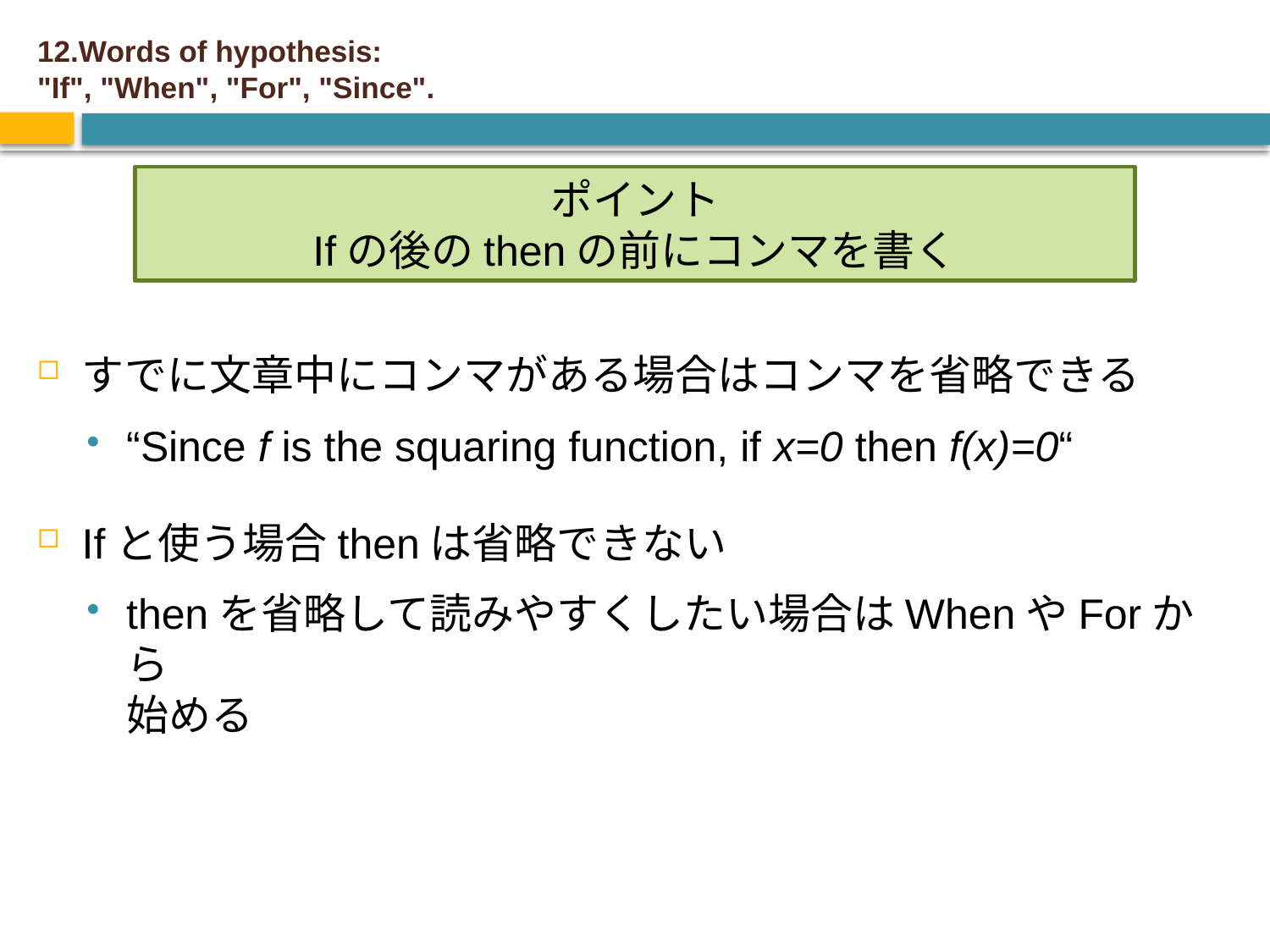

# 12.Words of hypothesis: "If", "When", "For", "Since".

すでに文章中にコンマがある場合はコンマを省略できる
“Since f is the squaring function, if x=0 then f(x)=0“
Ifと使う場合thenは省略できない
thenを省略して読みやすくしたい場合はWhenやForから
始める

ポイント
Ifの後のthenの前にコンマを書く